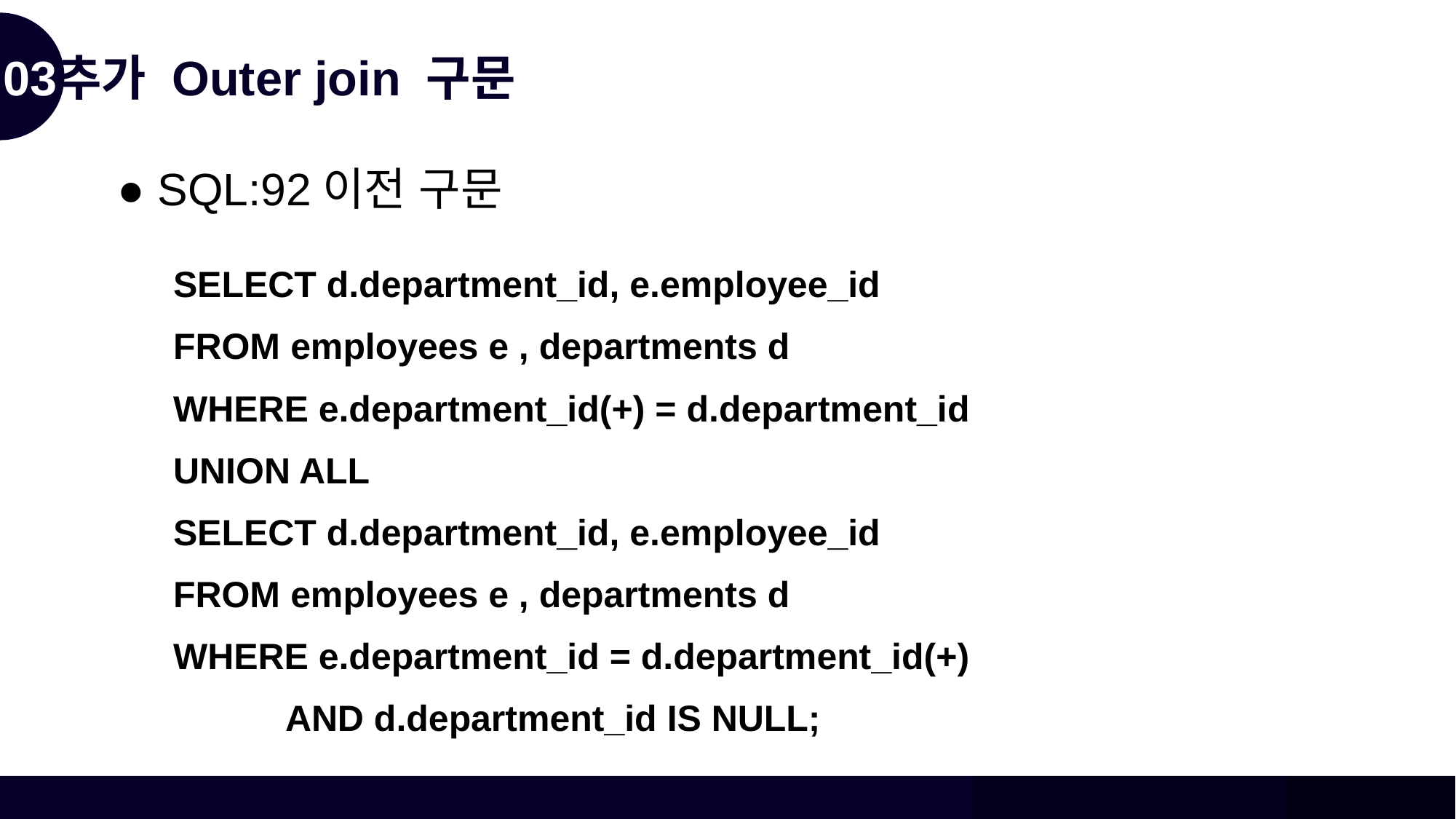

03
추가 Outer join 구문
● SQL:92이전 구문
SELECT d.department_id, e.employee_id
FROM employees e , departments d
WHERE e.department_id(+) = d.department_id
UNION ALL
SELECT d.department_id, e.employee_id
FROM employees e , departments d
WHERE e.department_id = d.department_id(+)
           AND d.department_id IS NULL;